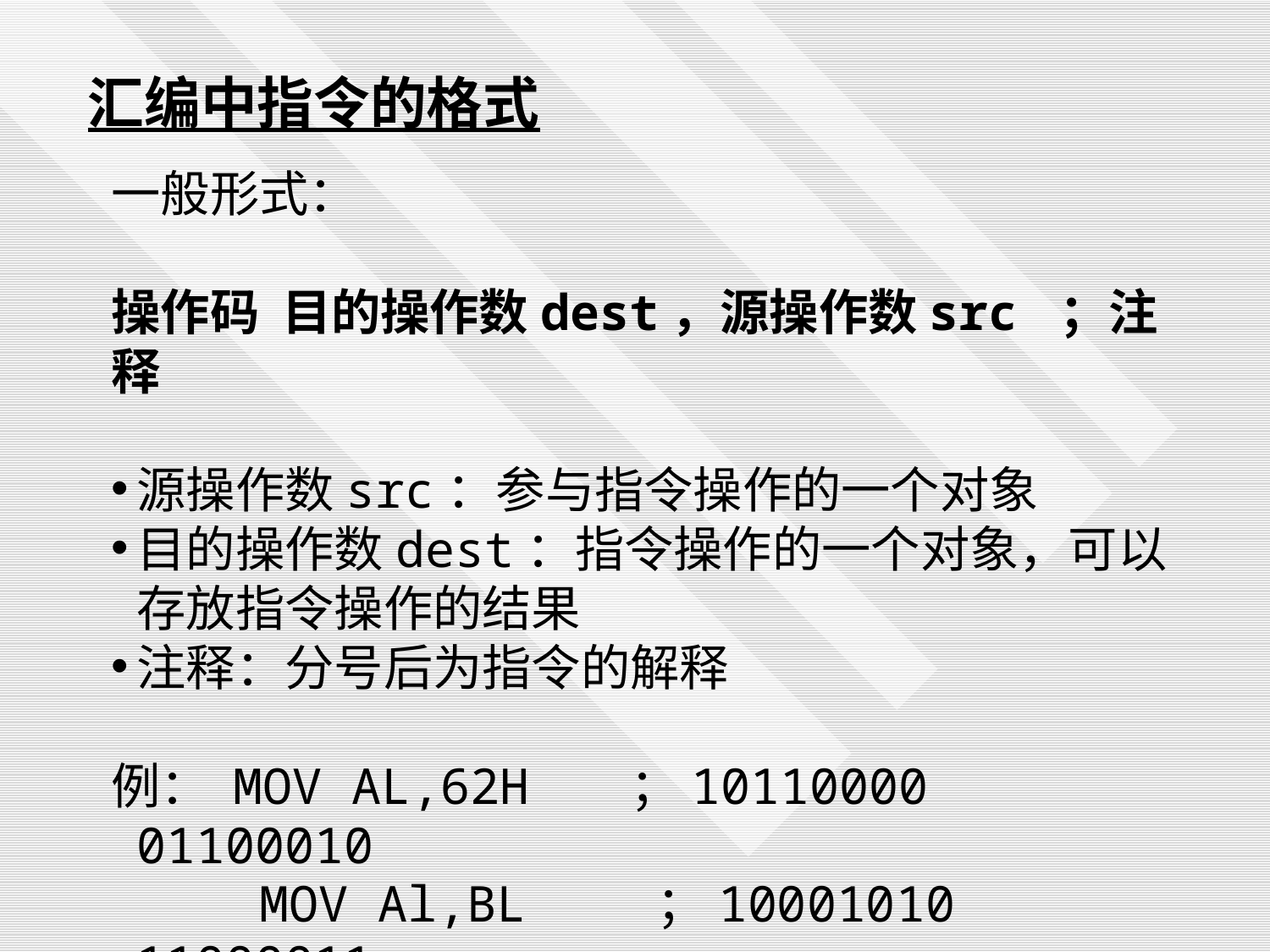

汇编中指令的格式
一般形式：

操作码  目的操作数dest，源操作数src ；注释

源操作数src：参与指令操作的一个对象
目的操作数dest：指令操作的一个对象，可以存放指令操作的结果
注释：分号后为指令的解释

例： MOV AL,62H   ；10110000 01100010
     MOV Al,BL    ；10001010 11000011
     MOV Al,AH    ；10001010 11000100